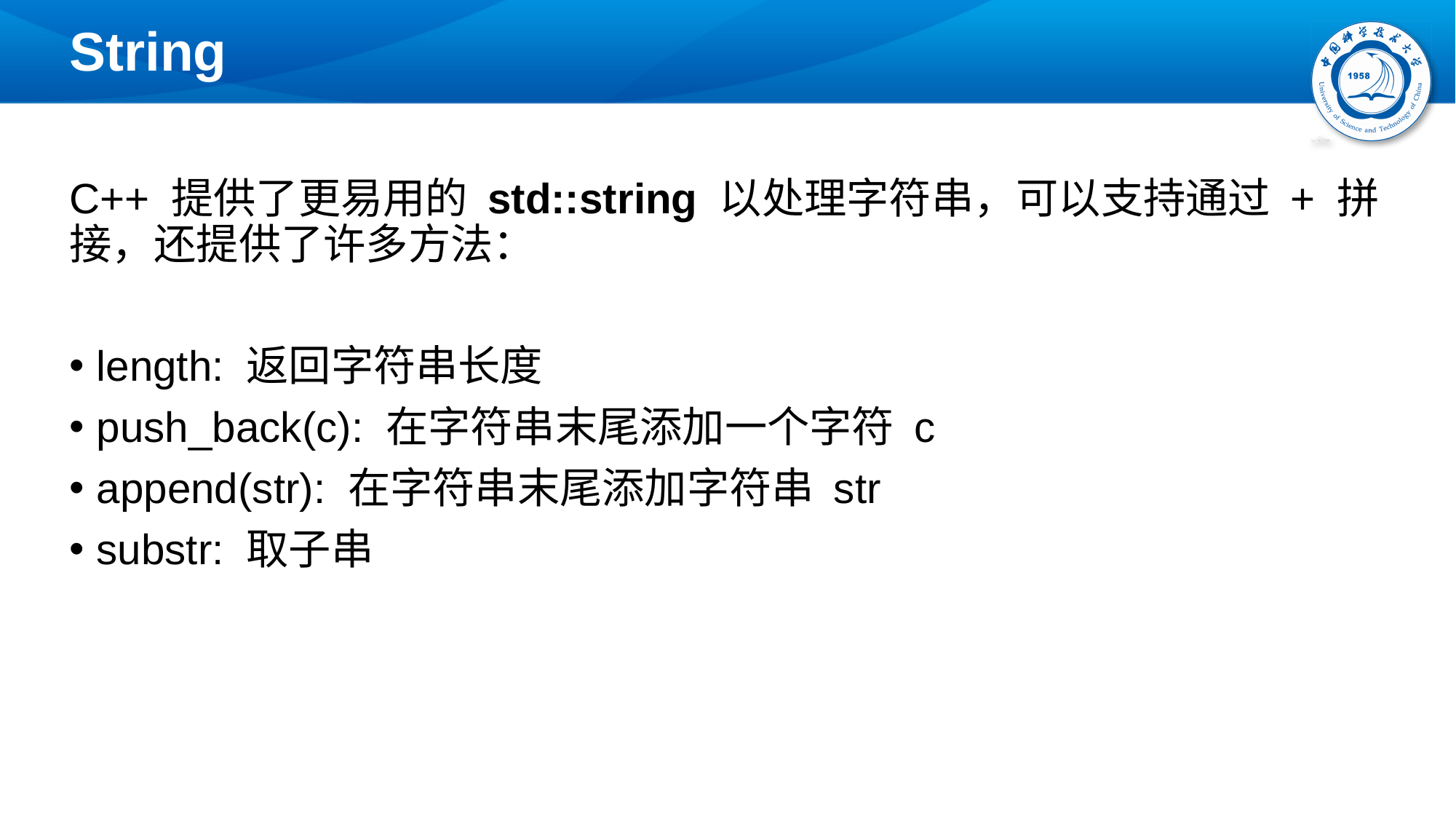

# String
C++ 提供了更易用的 std::string 以处理字符串，可以支持通过 + 拼接，还提供了许多方法：

length: 返回字符串长度
push_back(c): 在字符串末尾添加一个字符 c
append(str): 在字符串末尾添加字符串 str
substr: 取子串